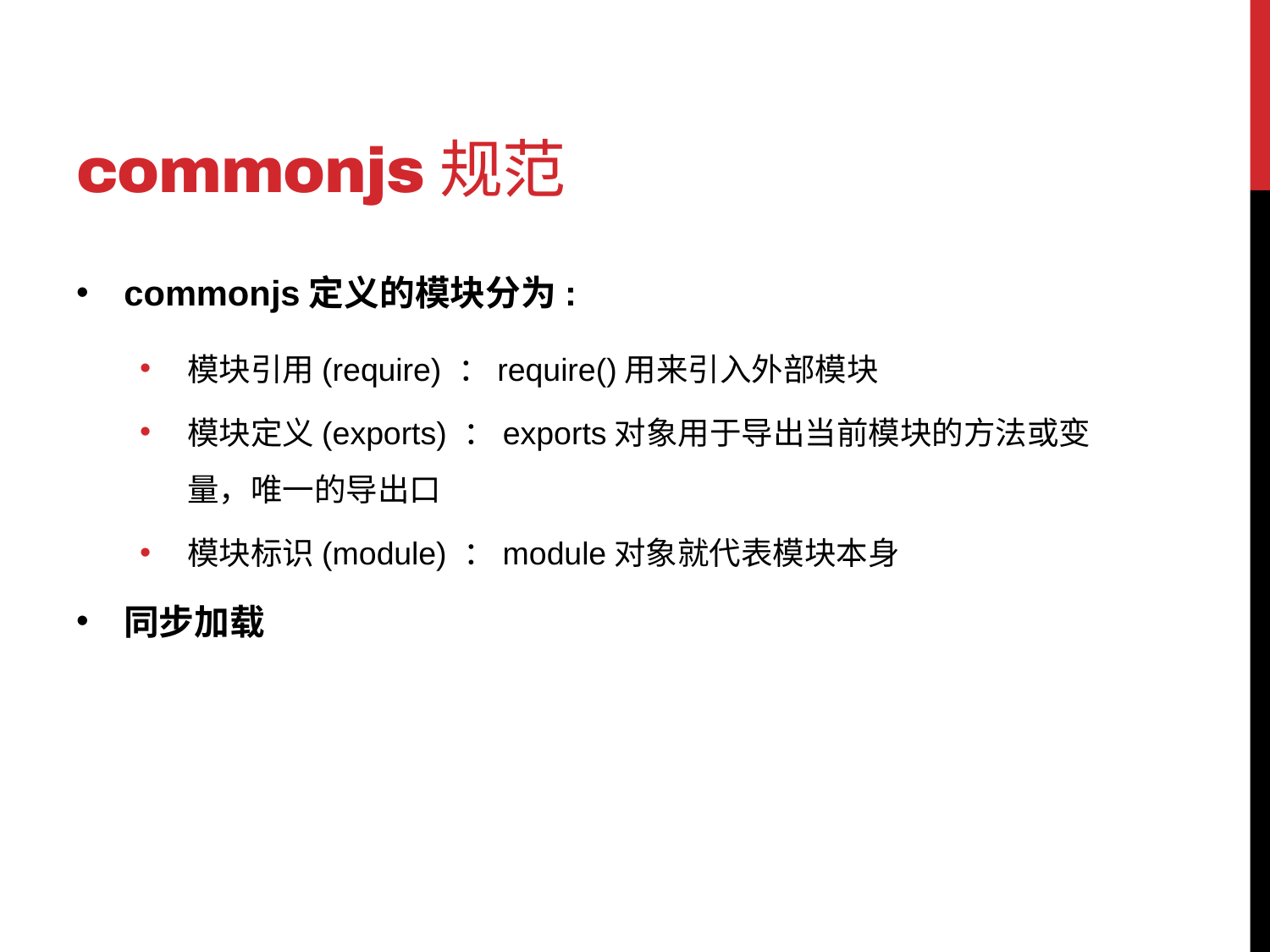

# commonjs规范
commonjs定义的模块分为:
模块引用(require) ：require()用来引入外部模块
模块定义(exports) ：exports对象用于导出当前模块的方法或变量，唯一的导出口
模块标识(module) ：module对象就代表模块本身
同步加载